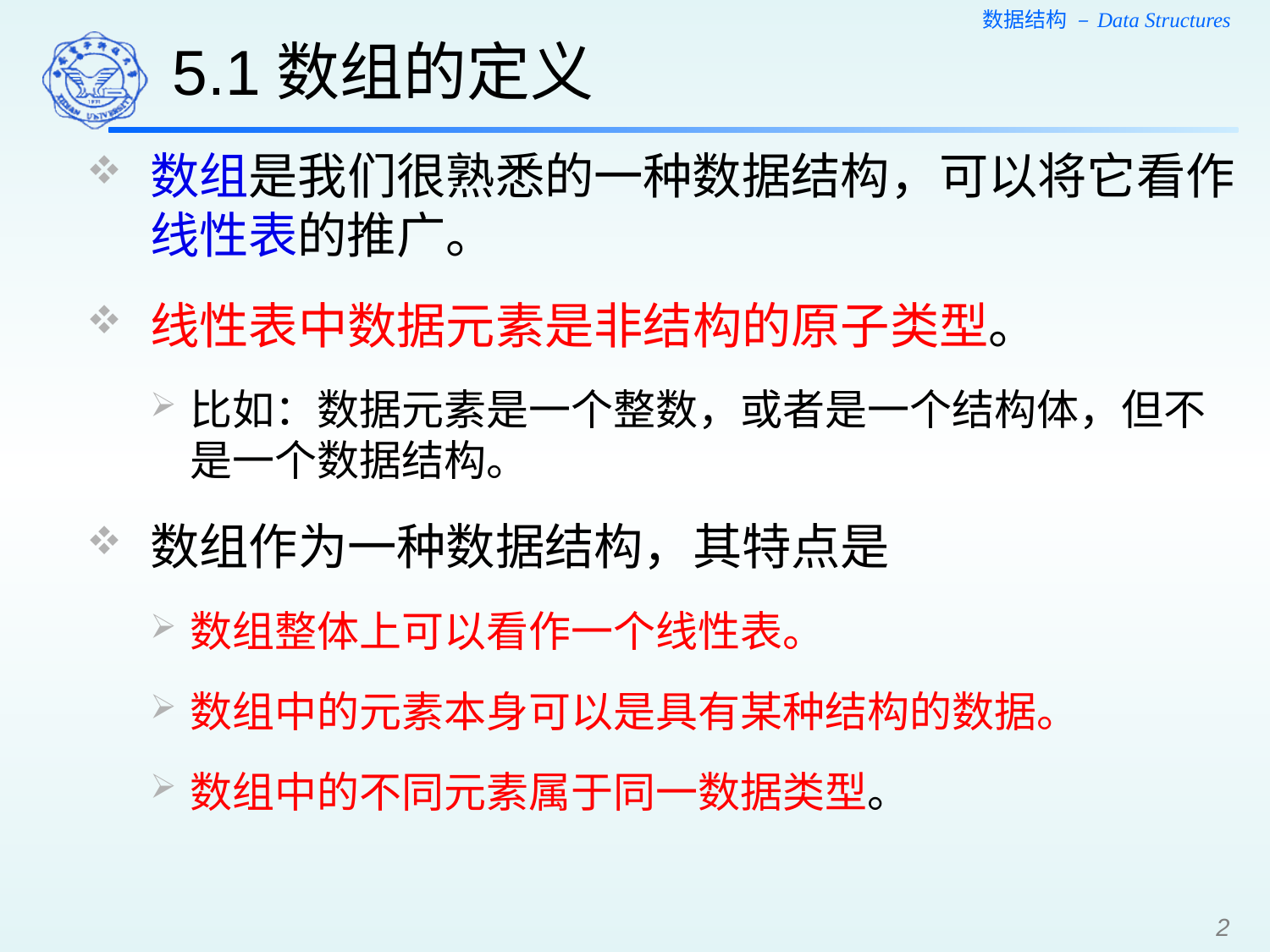

5.1数组的定义
数组是我们很熟悉的一种数据结构，可以将它看作线性表的推广。
线性表中数据元素是非结构的原子类型。
比如：数据元素是一个整数，或者是一个结构体，但不是一个数据结构。
数组作为一种数据结构，其特点是
数组整体上可以看作一个线性表。
数组中的元素本身可以是具有某种结构的数据。
数组中的不同元素属于同一数据类型。
2